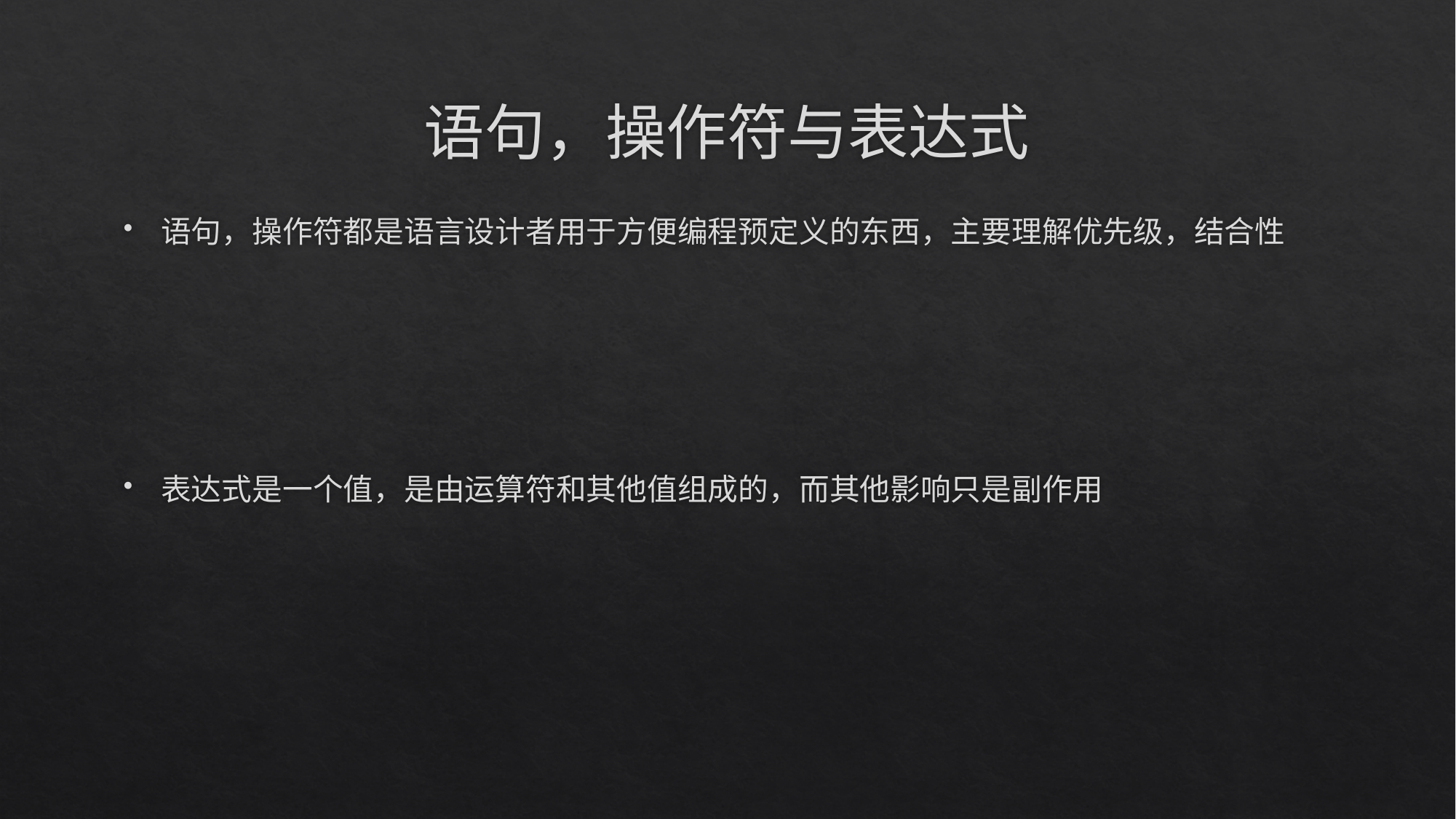

# 语句，操作符与表达式
语句，操作符都是语言设计者用于方便编程预定义的东西，主要理解优先级，结合性

表达式是一个值，是由运算符和其他值组成的，而其他影响只是副作用